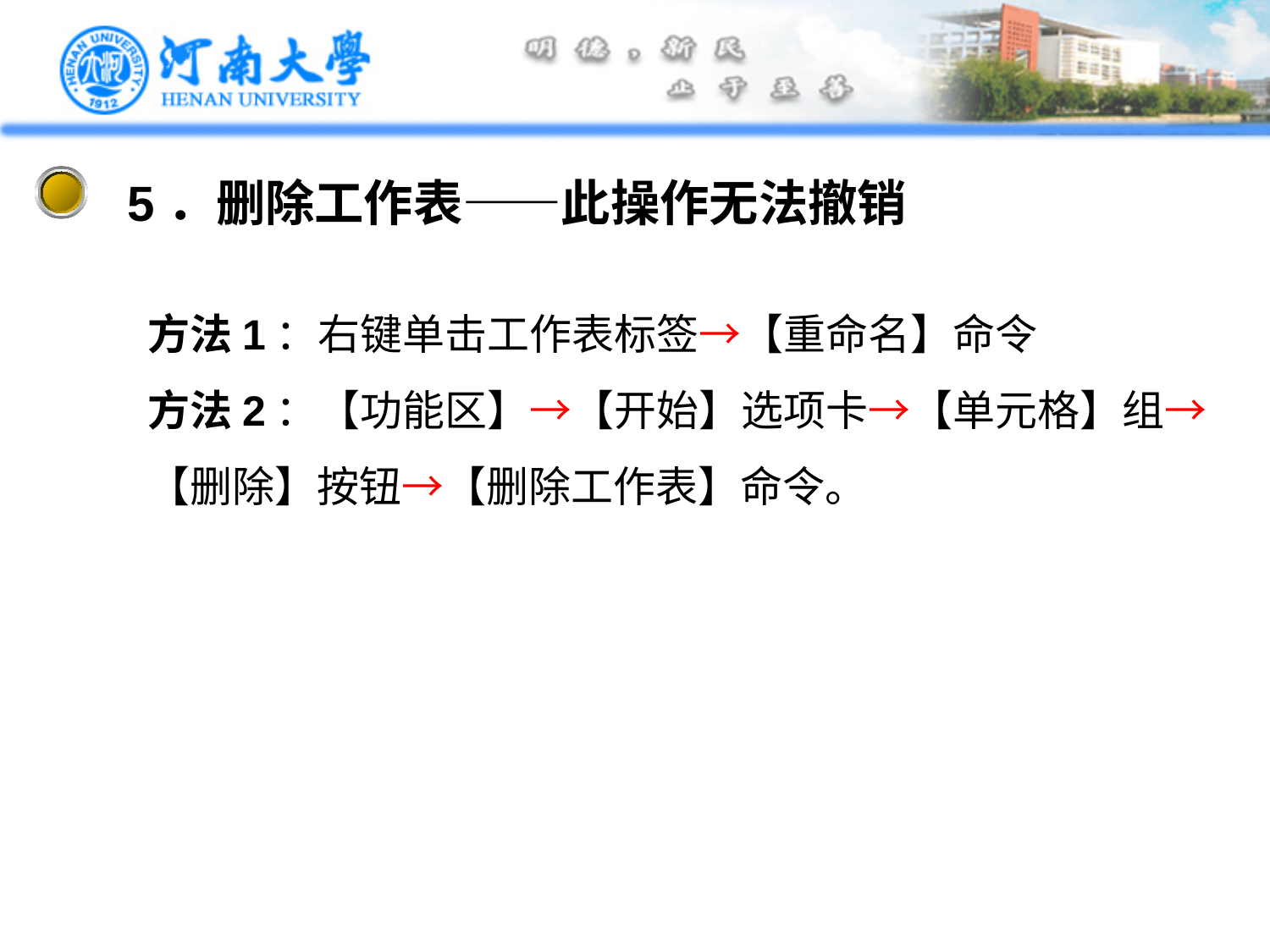

5．删除工作表——此操作无法撤销

方法1：右键单击工作表标签→【重命名】命令
方法2：【功能区】→【开始】选项卡→【单元格】组→【删除】按钮→【删除工作表】命令。